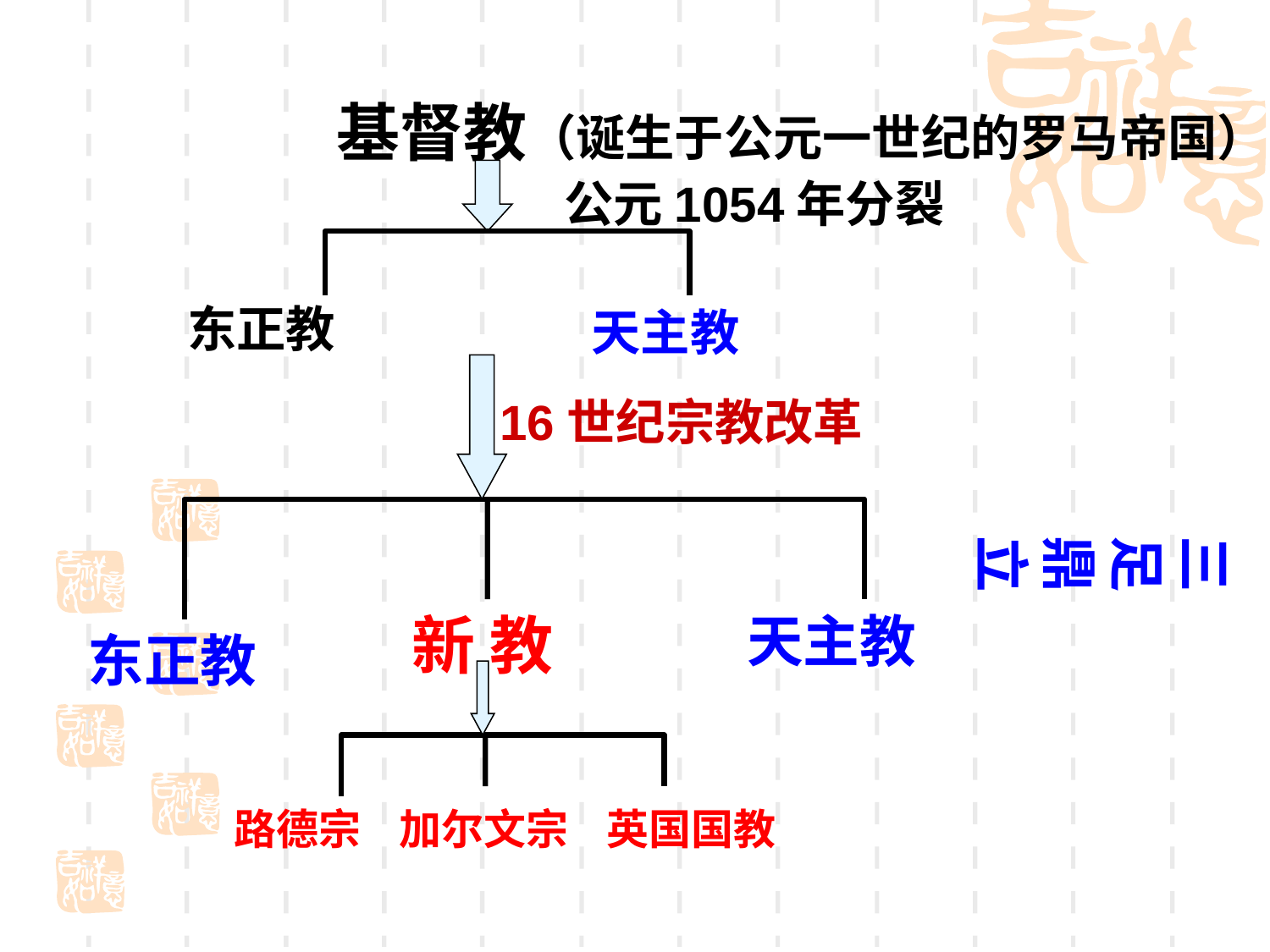

基督教（诞生于公元一世纪的罗马帝国）

公元1054年分裂

东正教
天主教

16世纪宗教改革

三     足    鼎    立
天主教
东正教
新 教

路德宗    加尔文宗    英国国教